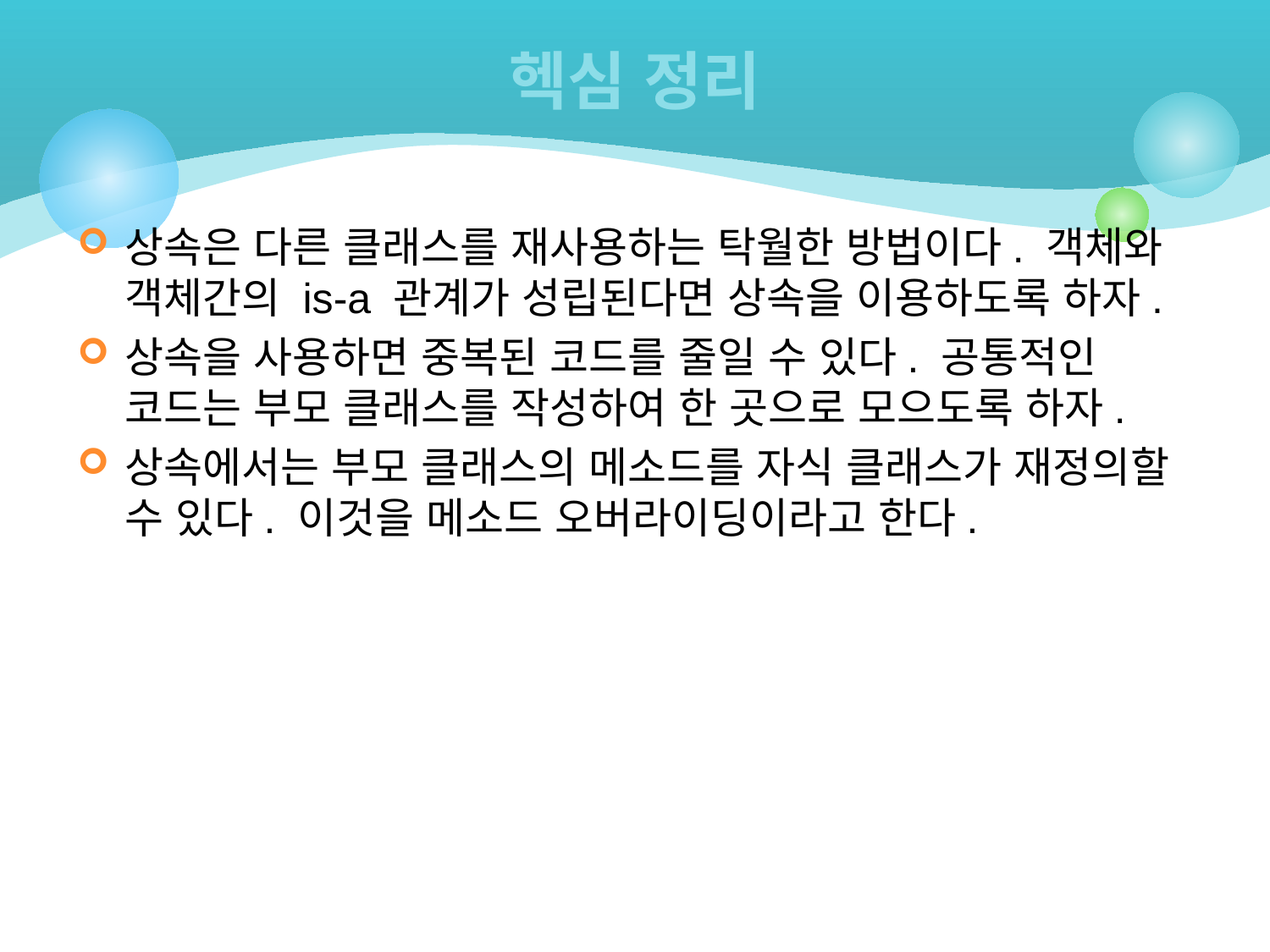

# 헥심 정리
상속은 다른 클래스를 재사용하는 탁월한 방법이다. 객체와 객체간의 is-a 관계가 성립된다면 상속을 이용하도록 하자.
상속을 사용하면 중복된 코드를 줄일 수 있다. 공통적인 코드는 부모 클래스를 작성하여 한 곳으로 모으도록 하자.
상속에서는 부모 클래스의 메소드를 자식 클래스가 재정의할 수 있다. 이것을 메소드 오버라이딩이라고 한다.